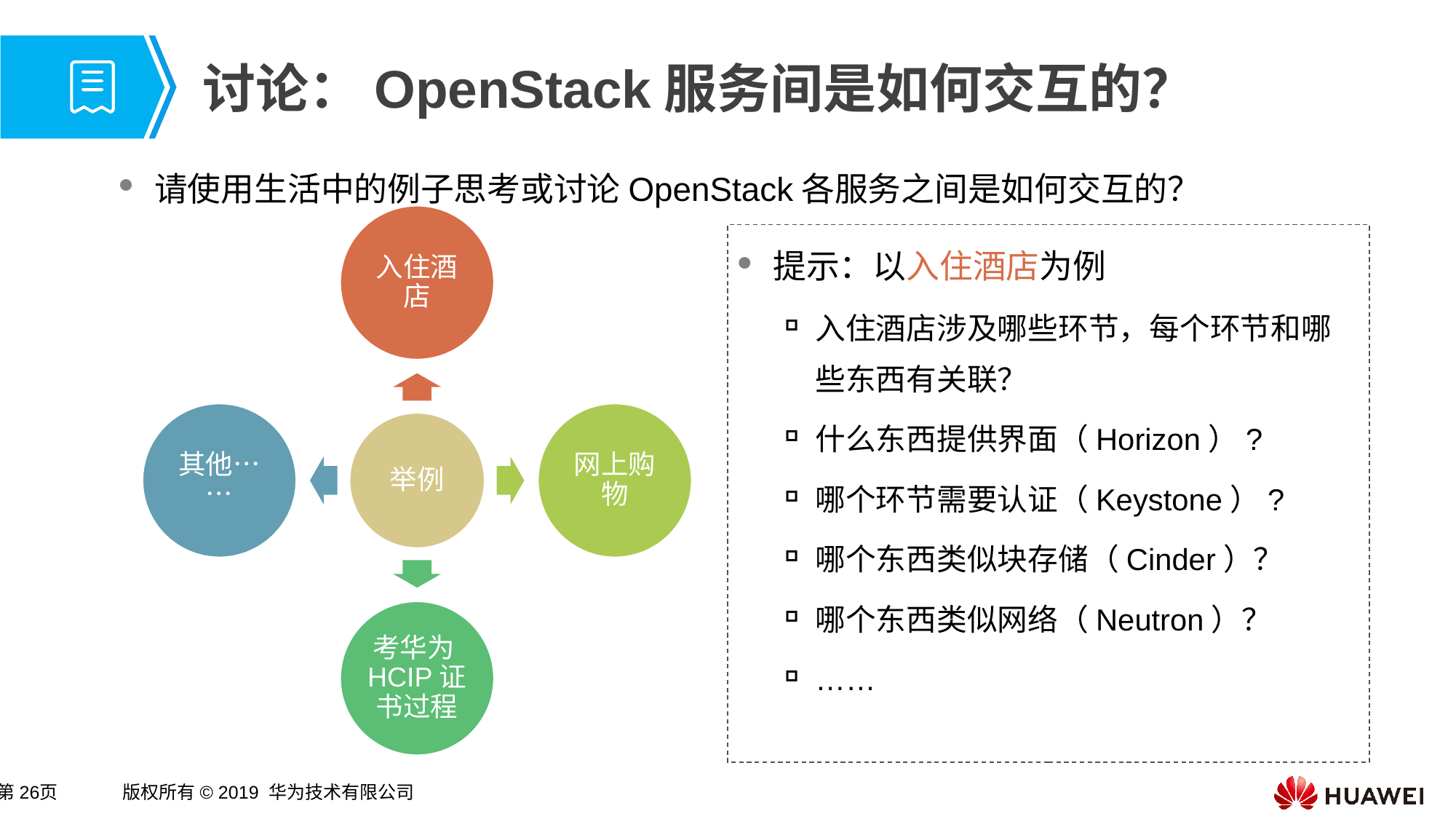

# 讨论：OpenStack服务间是如何交互的？
请使用生活中的例子思考或讨论OpenStack各服务之间是如何交互的？
举例

入住酒店

网上购物

考华为HCIP证书过程

其他……
提示：以入住酒店为例
入住酒店涉及哪些环节，每个环节和哪些东西有关联？
什么东西提供界面（Horizon）?
哪个环节需要认证（Keystone）?
哪个东西类似块存储（Cinder）？
哪个东西类似网络（Neutron）？
……